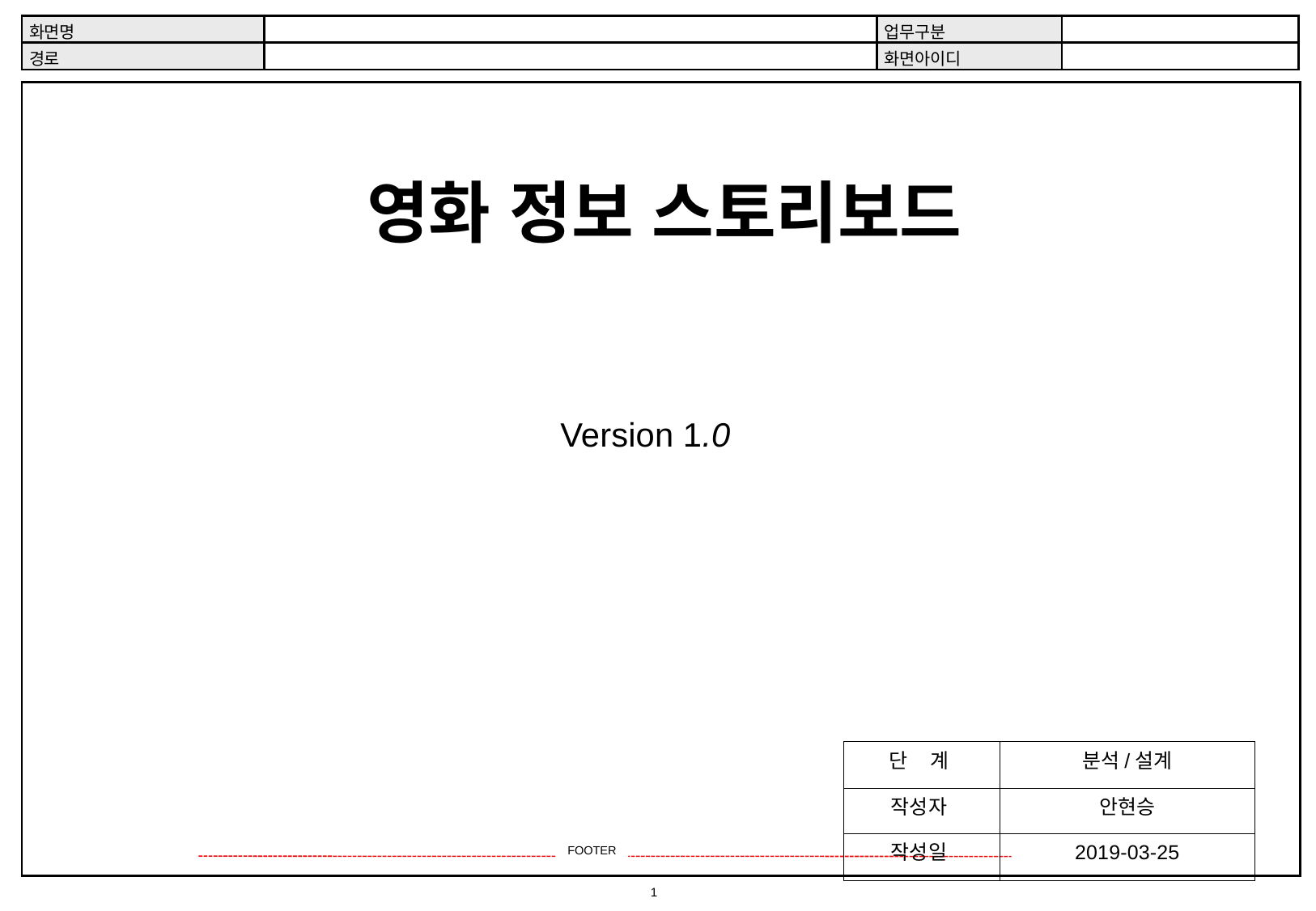

# 영화 정보 스토리보드
Version 1.0
단    계
분석/설계
작성자
안현승
작성일
2019-03-25